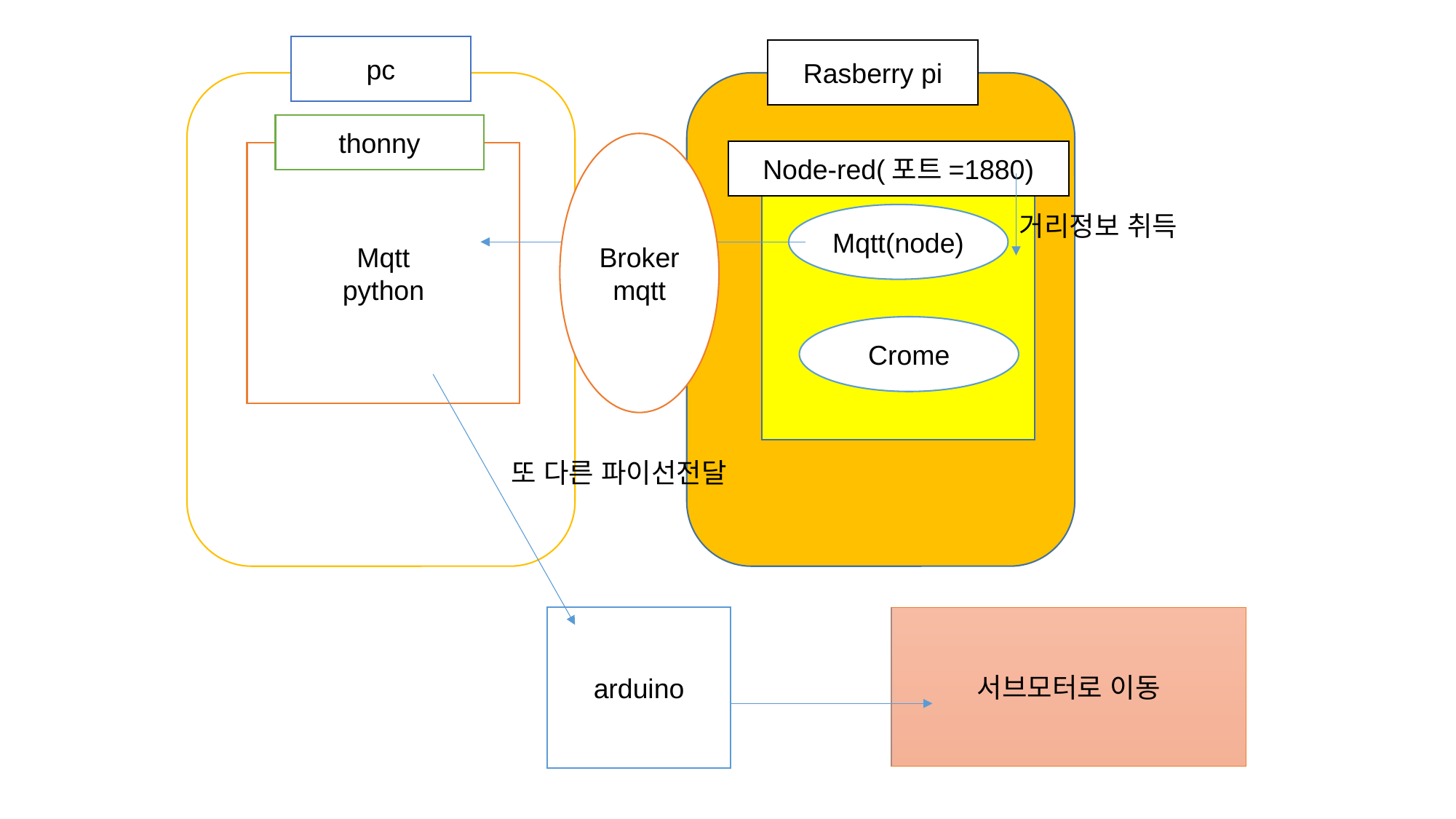

pc
Rasberry pi

thonny
Broker mqtt
Node-red(포트=1880)
Mqtt
python

거리정보 취득
Mqtt(node)
Crome
또 다른 파이선전달
arduino
서브모터로 이동